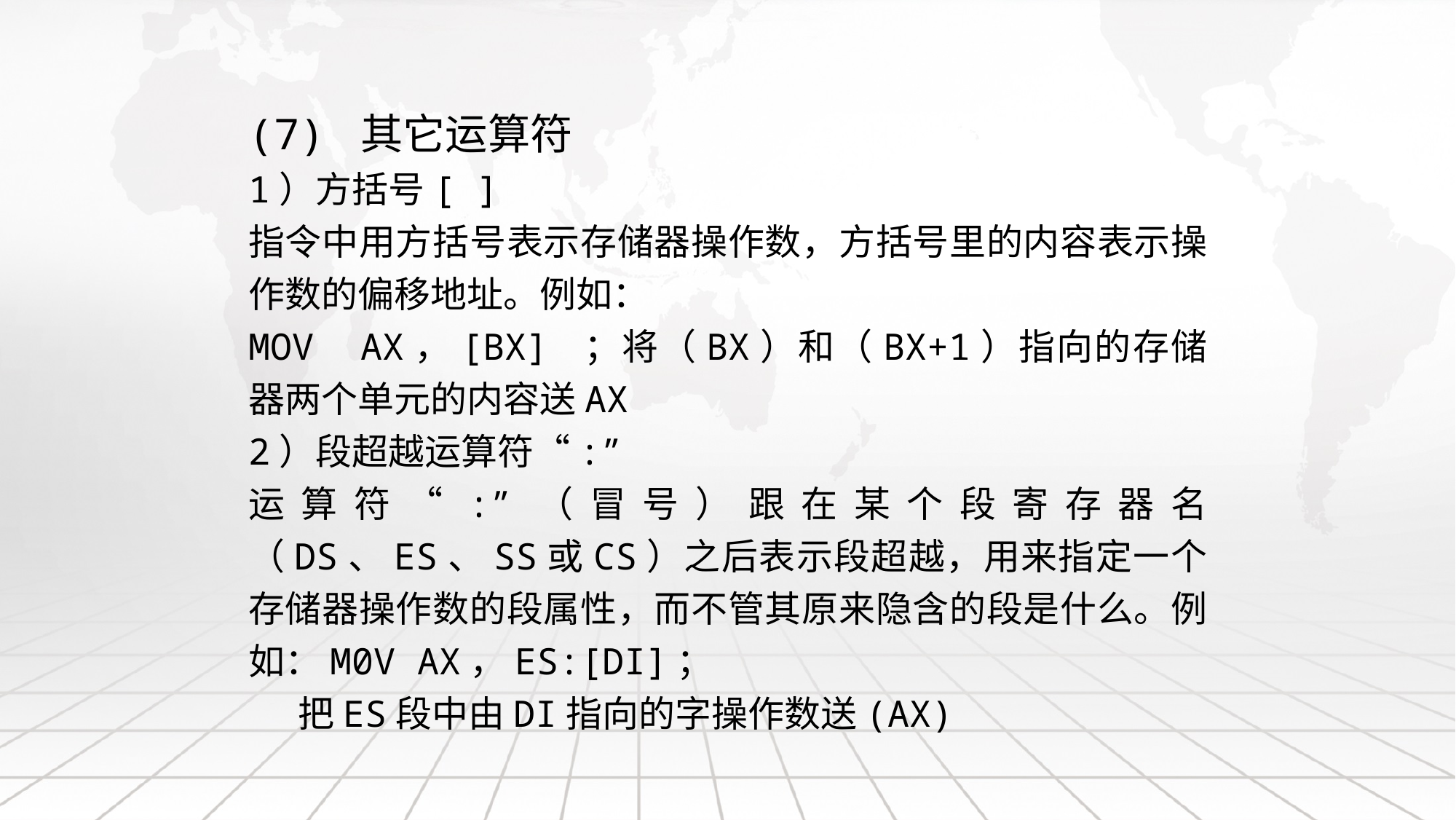

(7) 其它运算符
1）方括号[ ]
指令中用方括号表示存储器操作数，方括号里的内容表示操作数的偏移地址。例如：
MOV  AX，[BX]	；将（BX）和（BX+1）指向的存储器两个单元的内容送AX
2）段超越运算符“:”
运算符“:”（冒号）跟在某个段寄存器名（DS、ES、SS或CS）之后表示段超越，用来指定一个存储器操作数的段属性，而不管其原来隐含的段是什么。例如：M0V AX，ES:[DI]；
     把ES段中由DI指向的字操作数送(AX)